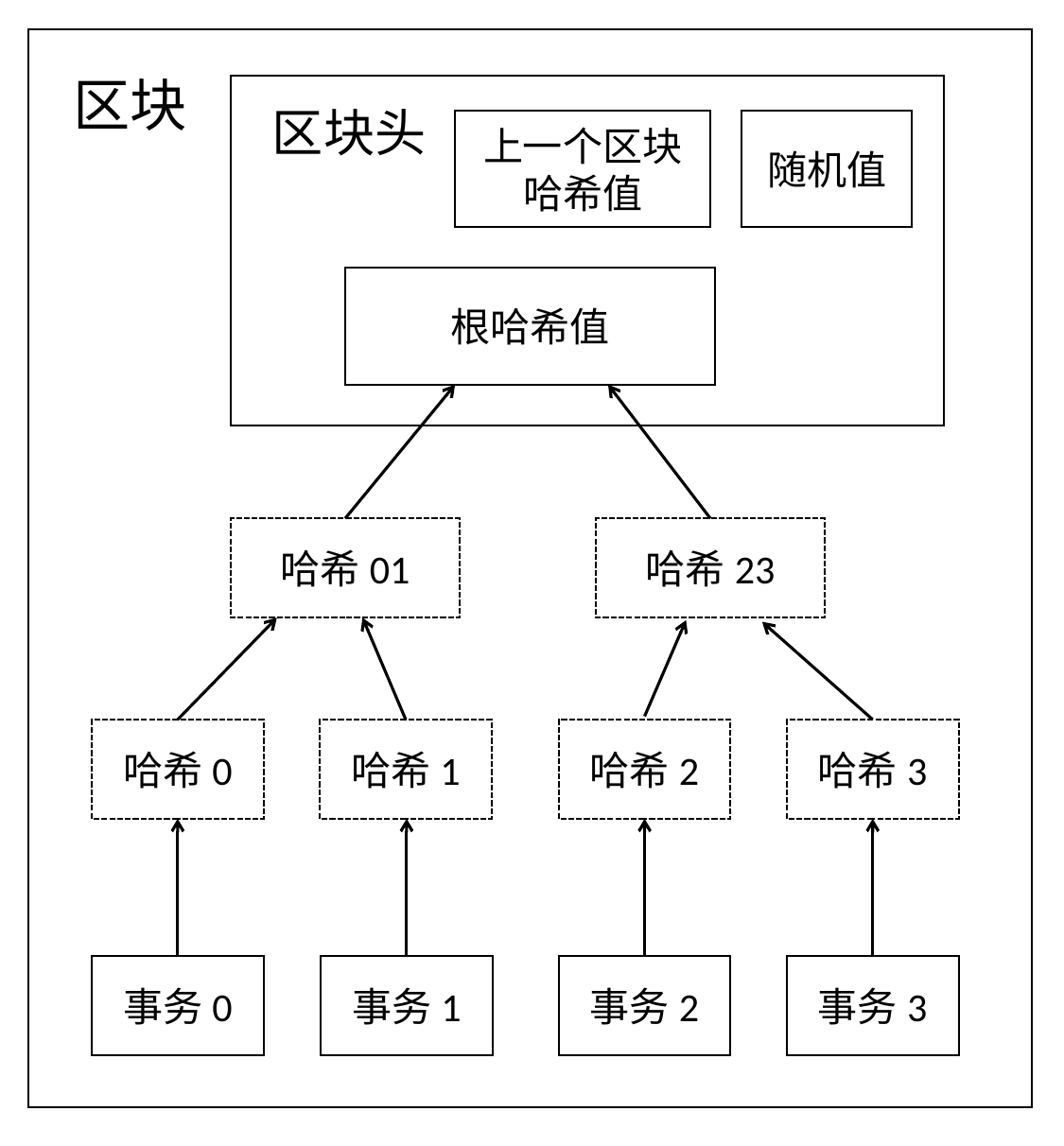

区块

  区块头

随机值
上一个区块哈希值
根哈希值
哈希01
哈希23
哈希0
哈希1
哈希2
哈希3
事务1
事务2
事务3
事务0